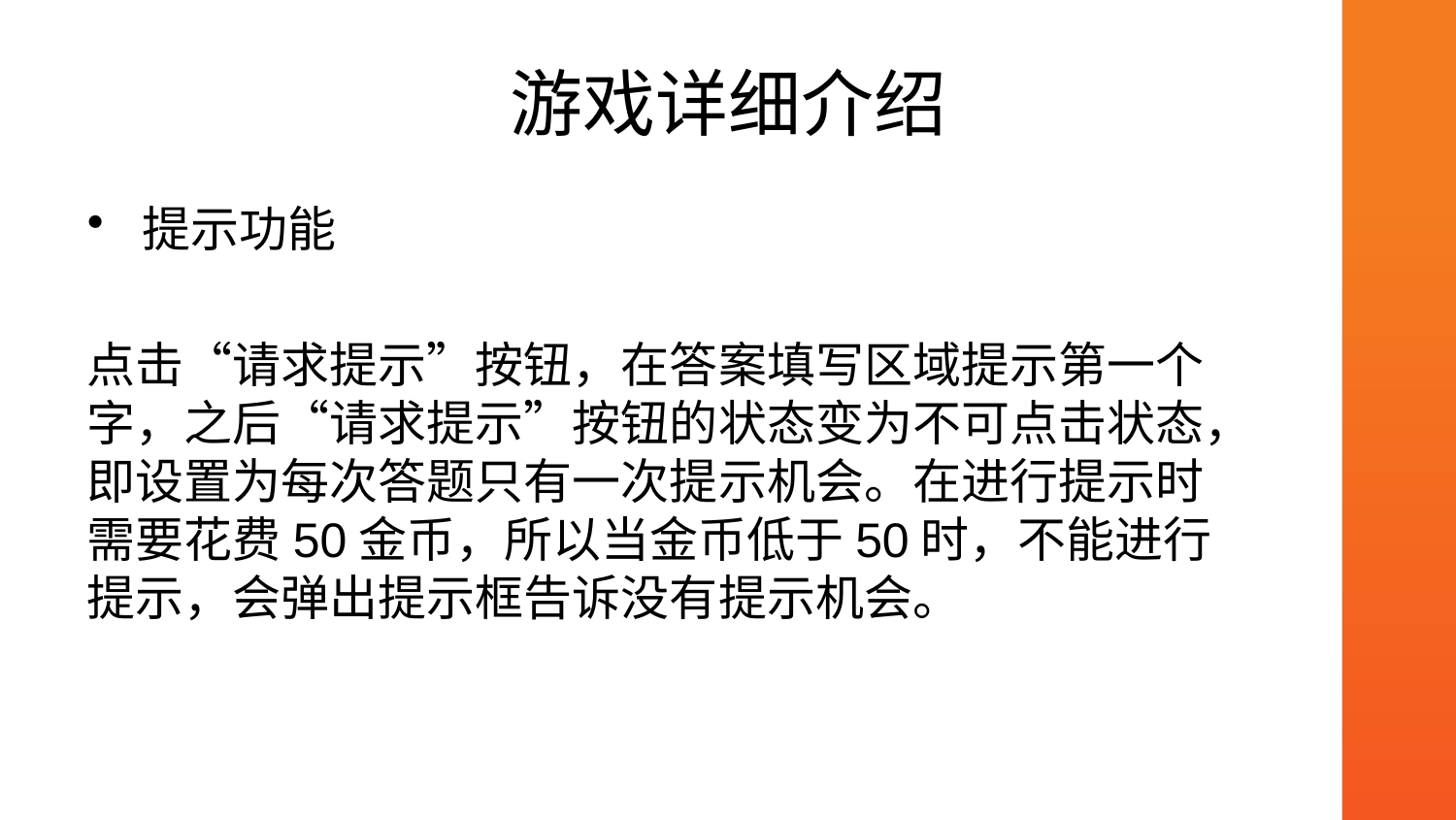

# 游戏详细介绍
提示功能

点击“请求提示”按钮，在答案填写区域提示第一个字，之后“请求提示”按钮的状态变为不可点击状态，即设置为每次答题只有一次提示机会。在进行提示时需要花费50金币，所以当金币低于50时，不能进行提示，会弹出提示框告诉没有提示机会。